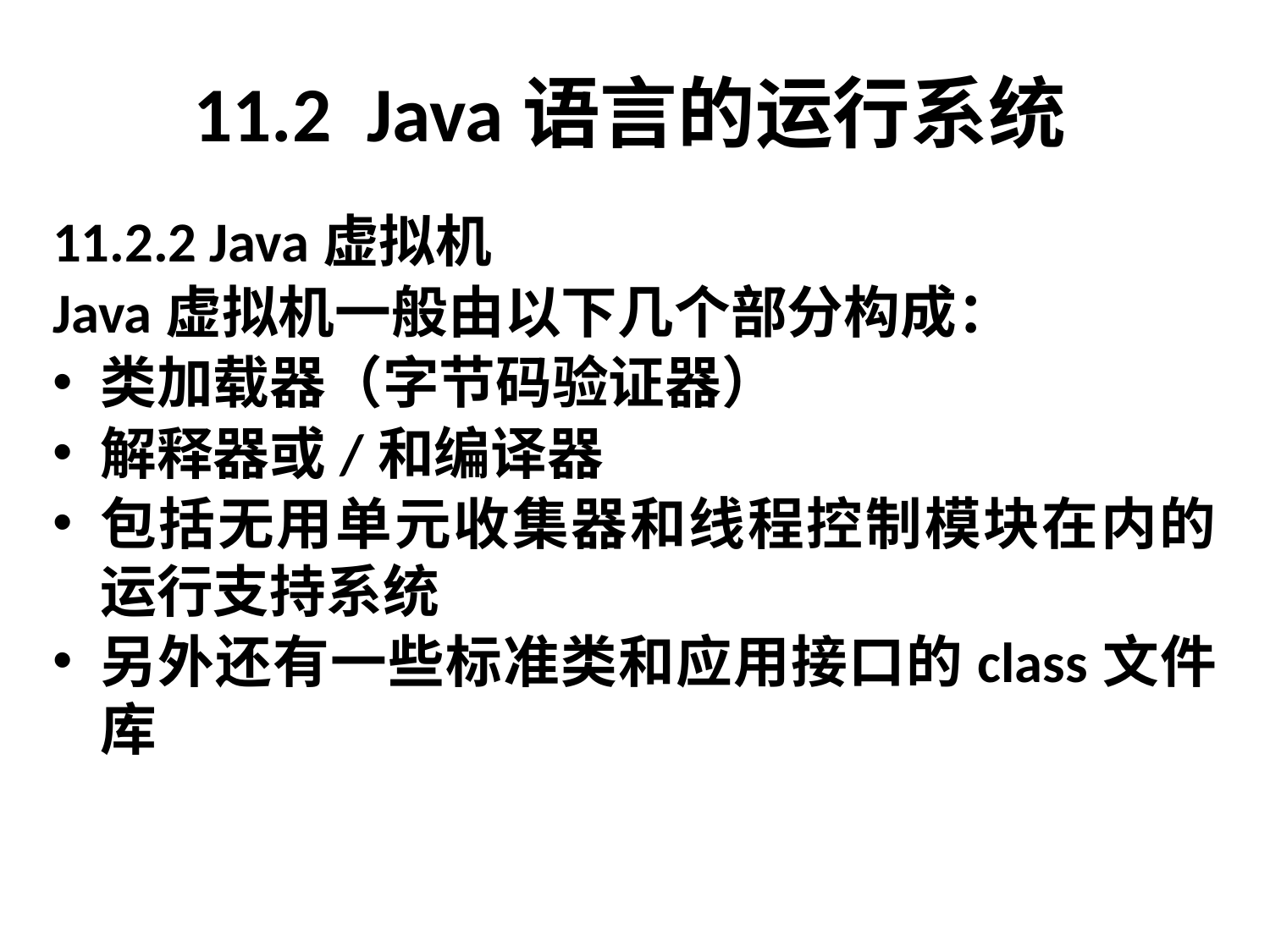

# 11.2  Java语言的运行系统
11.2.2 Java虚拟机
Java虚拟机一般由以下几个部分构成：
类加载器（字节码验证器）
解释器或/和编译器
包括无用单元收集器和线程控制模块在内的运行支持系统
另外还有一些标准类和应用接口的class文件库